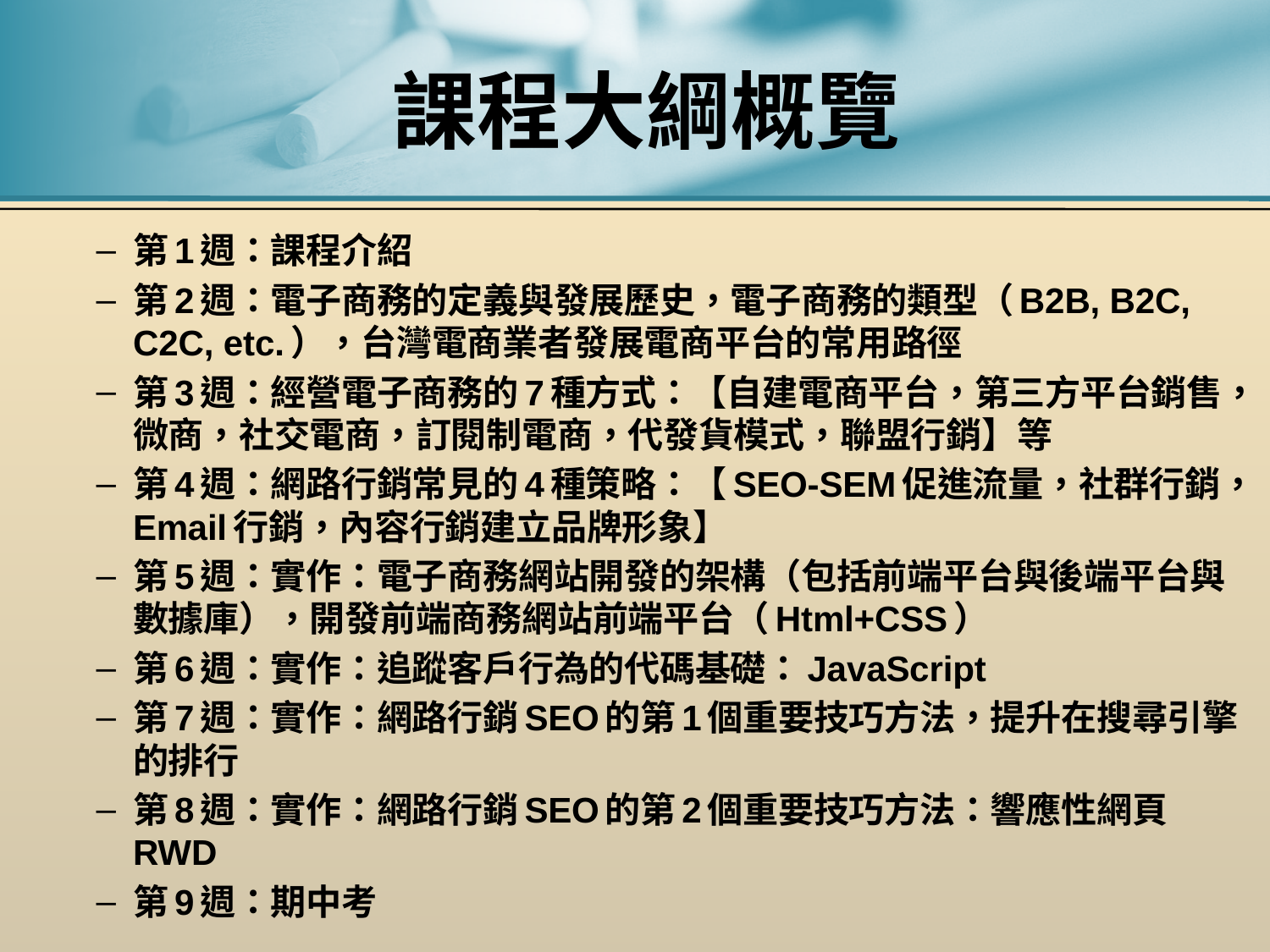

# 課程大綱概覽
第1週：課程介紹
第2週：電子商務的定義與發展歷史，電子商務的類型（B2B, B2C, C2C, etc.），台灣電商業者發展電商平台的常用路徑
第3週：經營電子商務的7種方式：【自建電商平台，第三方平台銷售，微商，社交電商，訂閱制電商，代發貨模式，聯盟行銷】等
第4週：網路行銷常見的4種策略：【SEO-SEM促進流量，社群行銷，Email行銷，內容行銷建立品牌形象】
第5週：實作：電子商務網站開發的架構（包括前端平台與後端平台與數據庫），開發前端商務網站前端平台（Html+CSS）
第6週：實作：追蹤客戶行為的代碼基礎：JavaScript
第7週：實作：網路行銷SEO的第1個重要技巧方法，提升在搜尋引擎的排行
第8週：實作：網路行銷SEO的第2個重要技巧方法：響應性網頁RWD
第9週：期中考